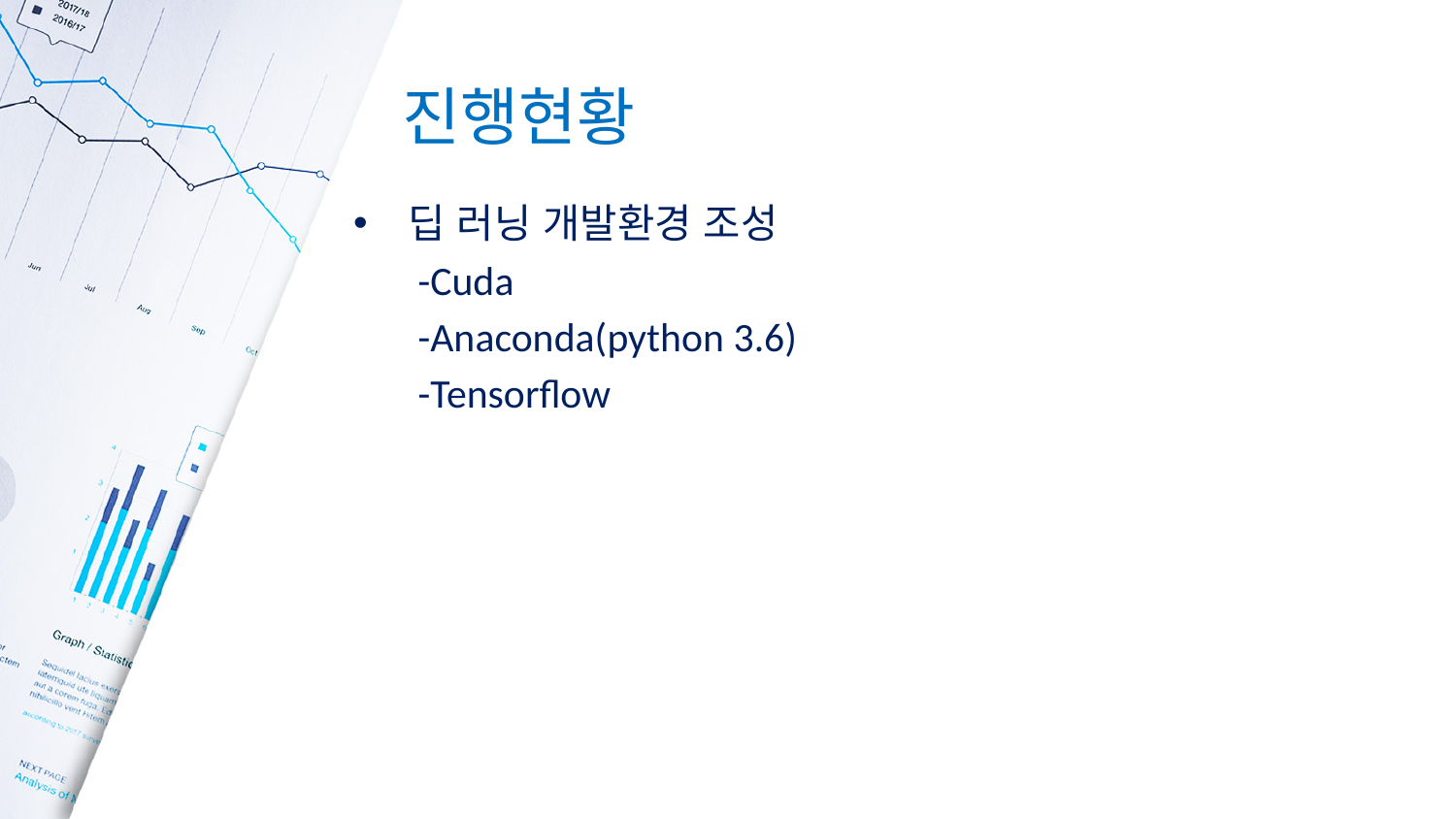

# 진행현황
딥 러닝 개발환경 조성
       -Cuda
       -Anaconda(python 3.6)
       -Tensorflow